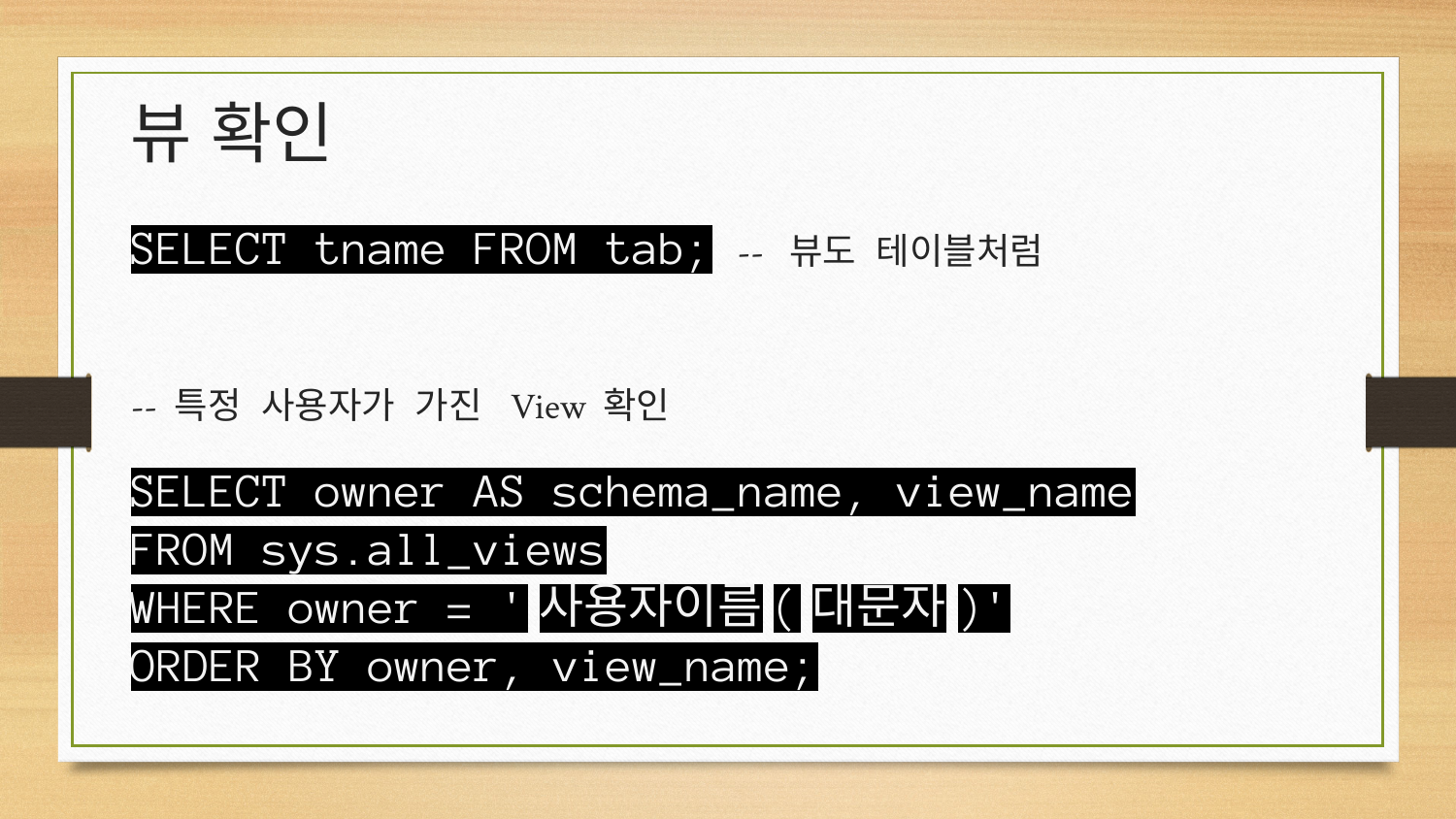

# 뷰 확인
SELECT tname FROM tab;   --  뷰도 테이블처럼

-- 특정 사용자가 가진 View 확인
SELECT owner AS schema_name, view_name
FROM sys.all_views
WHERE owner = '사용자이름(대문자)'
ORDER BY owner, view_name;